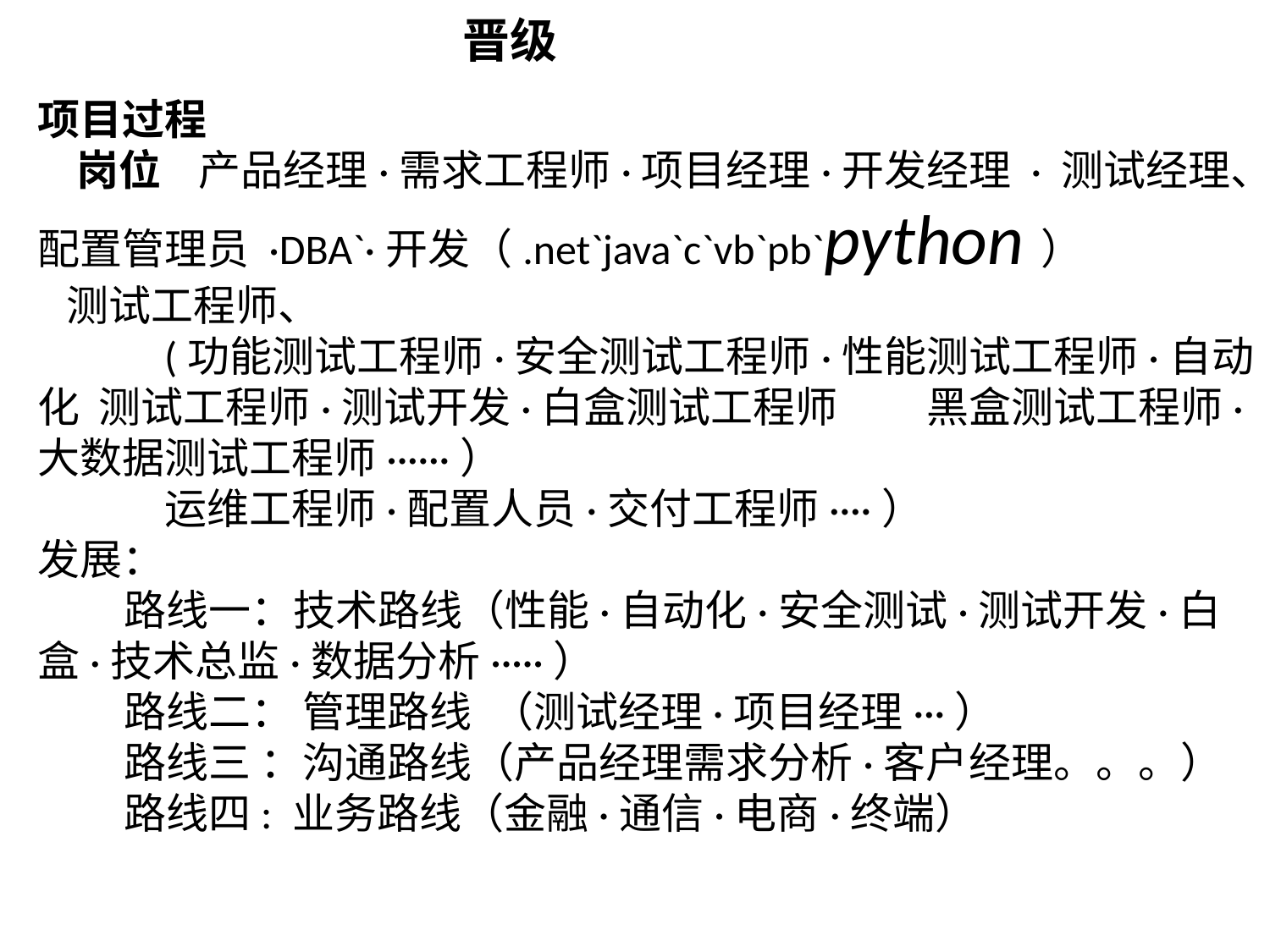

# 晋级
项目过程
   岗位    产品经理·需求工程师·项目经理·开发经理 · 测试经理、
配置管理员 ·DBA`·开发（.net`java`c`vb`pb`python）
  测试工程师、
	(功能测试工程师·安全测试工程师·性能测试工程师·自动化  测试工程师·测试开发·白盒测试工程师	黑盒测试工程师·大数据测试工程师······）
	运维工程师·配置人员·交付工程师····）
发展：
        路线一：技术路线（性能·自动化·安全测试·测试开发·白盒·技术总监·数据分析·····）
        路线二： 管理路线  （测试经理·项目经理···）
        路线三 ：沟通路线（产品经理需求分析·客户经理。。。）
        路线四: 业务路线（金融·通信·电商·终端）